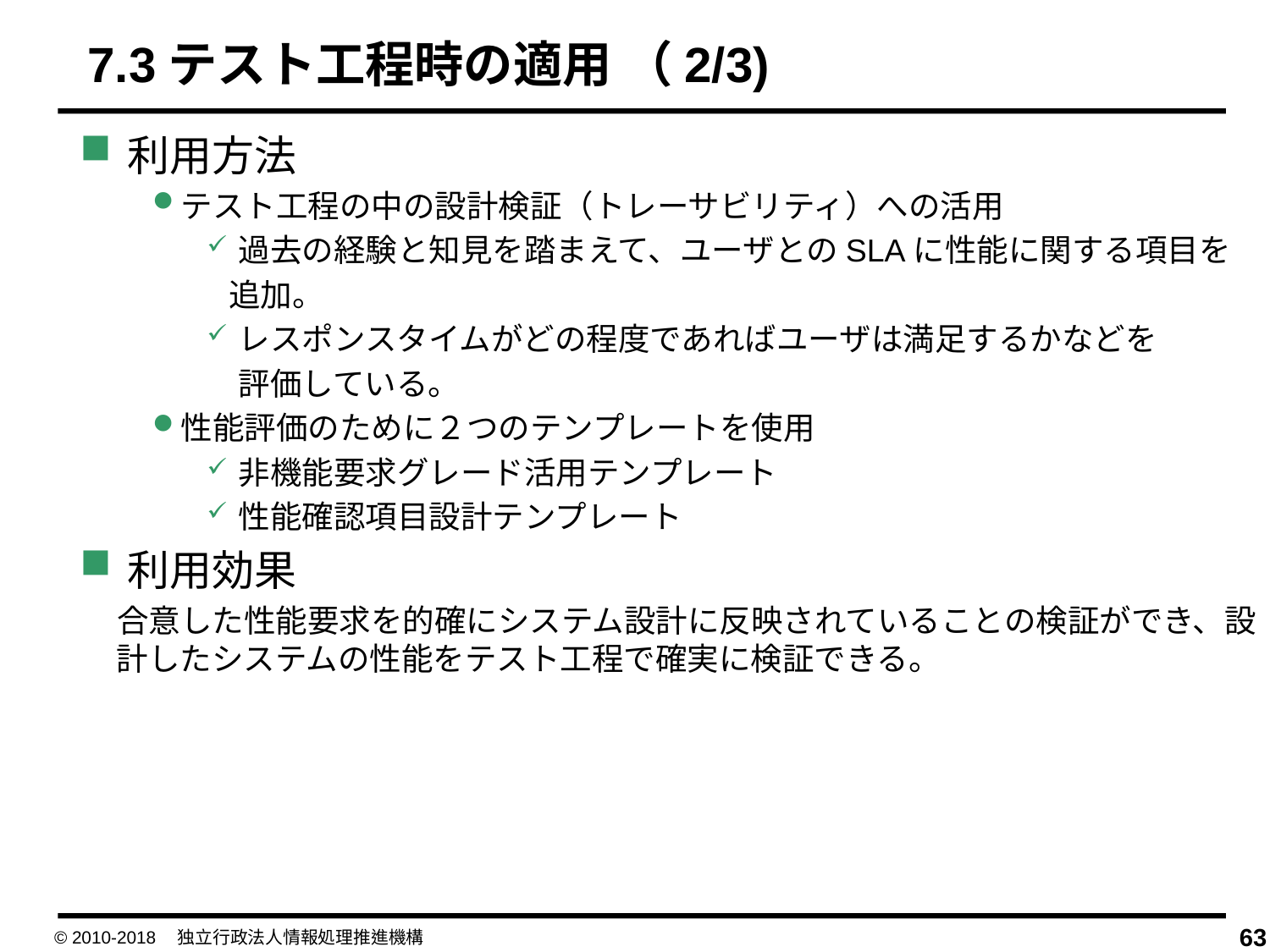

7.3テスト工程時の適用 （2/3)
利用方法
テスト工程の中の設計検証（トレーサビリティ）への活用
過去の経験と知見を踏まえて、ユーザとのSLAに性能に関する項目を
  追加。
レスポンスタイムがどの程度であればユーザは満足するかなどを
　評価している。
性能評価のために２つのテンプレートを使用
非機能要求グレード活用テンプレート
性能確認項目設計テンプレート
利用効果
合意した性能要求を的確にシステム設計に反映されていることの検証ができ、設計したシステムの性能をテスト工程で確実に検証できる。

© 2010-2018　独立行政法人情報処理推進機構